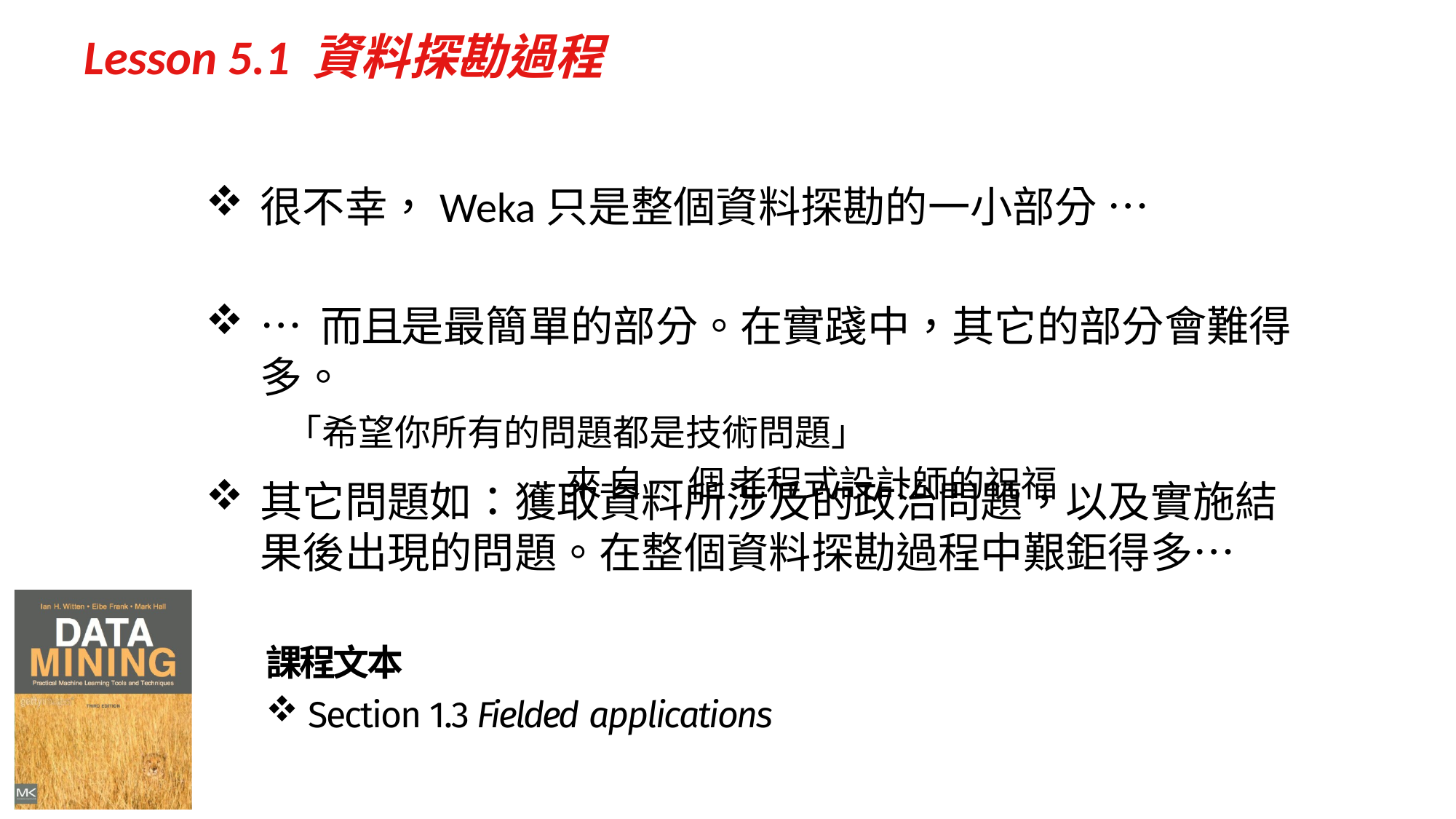

# Lesson 5.1 資料探勘過程
很不幸，Weka只是整個資料探勘的一小部分 …

… 而且是最簡單的部分。在實踐中，其它的部分會難得多。
「希望你所有的問題都是技術問題」
–來自一個老程式設計師的祝福
其它問題如：獲取資料所涉及的政治問題，以及實施結果後出現的問題。在整個資料探勘過程中艱鉅得多…

課程文本
Section 1.3 Fielded applications